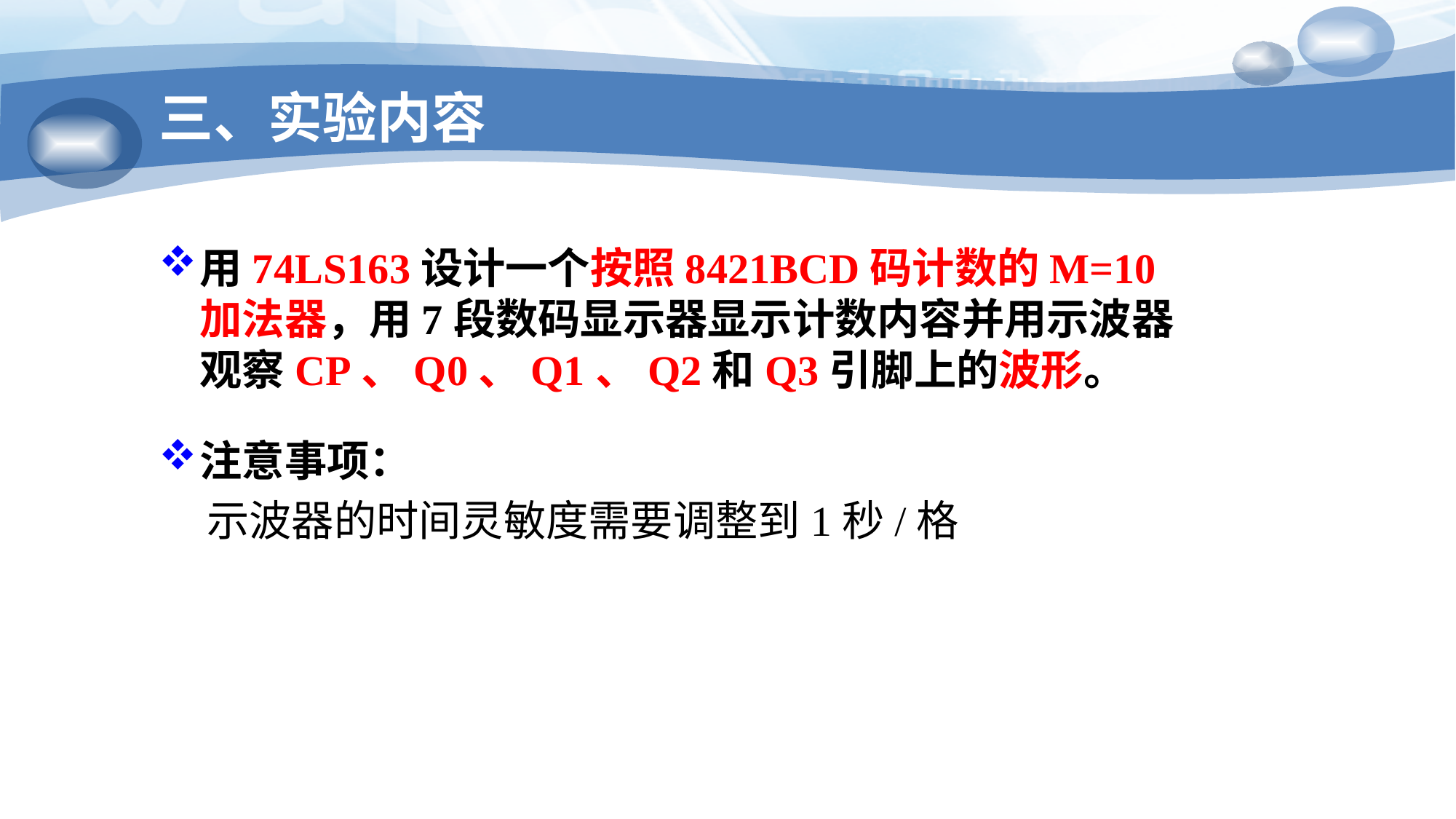

# 三、实验内容
用74LS163设计一个按照8421BCD码计数的M=10加法器，用7段数码显示器显示计数内容并用示波器观察CP、Q0、Q1、Q2和Q3引脚上的波形。

注意事项：
    示波器的时间灵敏度需要调整到1秒/格